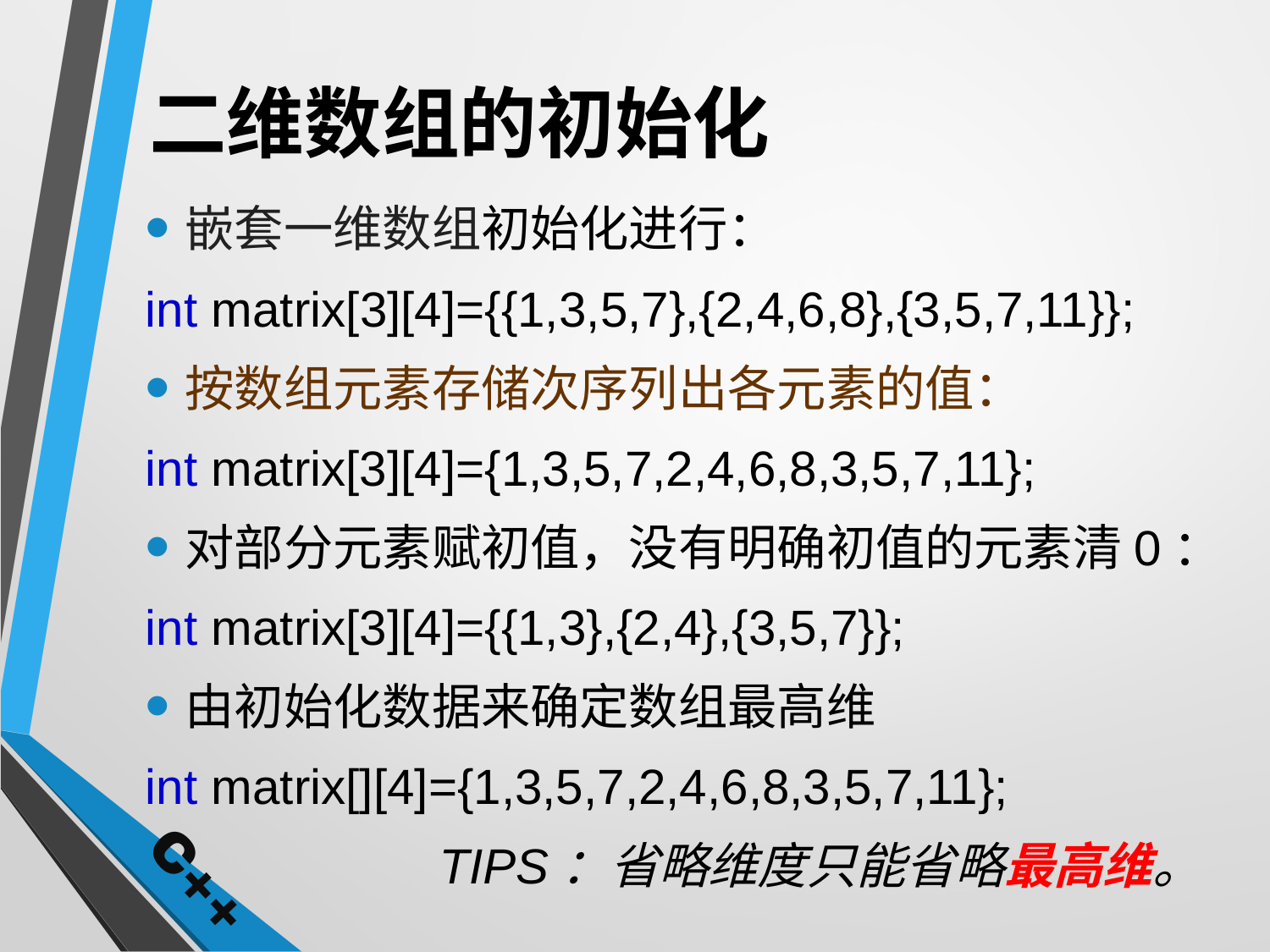

# 二维数组的初始化
嵌套一维数组初始化进行：
int matrix[3][4]={{1,3,5,7},{2,4,6,8},{3,5,7,11}};
按数组元素存储次序列出各元素的值：
int matrix[3][4]={1,3,5,7,2,4,6,8,3,5,7,11};
对部分元素赋初值，没有明确初值的元素清0：
int matrix[3][4]={{1,3},{2,4},{3,5,7}};
由初始化数据来确定数组最高维
int matrix[][4]={1,3,5,7,2,4,6,8,3,5,7,11};
			TIPS：省略维度只能省略最高维。